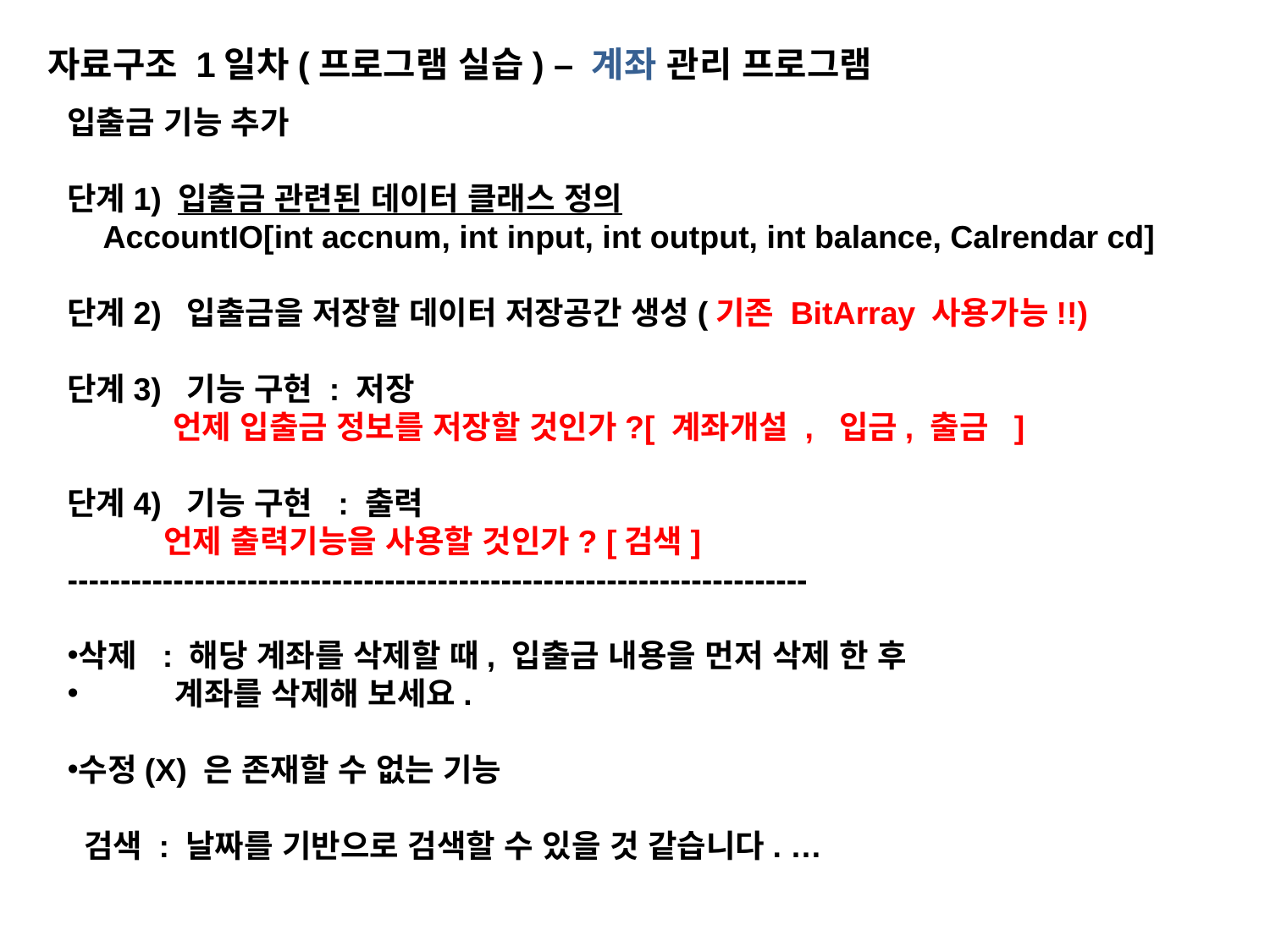

자료구조 1일차(프로그램 실습) – 계좌 관리 프로그램
입출금 기능 추가

단계1) 입출금 관련된 데이터 클래스 정의
    AccountIO[int accnum, int input, int output, int balance, Calrendar cd]

단계2)  입출금을 저장할 데이터 저장공간 생성(기존 BitArray 사용가능!!)

단계3)  기능 구현 : 저장
           언제 입출금 정보를 저장할 것인가?[ 계좌개설 ,  입금, 출금  ]

단계4)  기능 구현  : 출력
          언제 출력기능을 사용할 것인가? [검색]
----------------------------------------------------------------------

삭제  : 해당 계좌를 삭제할 때, 입출금 내용을 먼저 삭제 한 후
          계좌를 삭제해 보세요.

수정(X) 은 존재할 수 없는 기능

 검색 : 날짜를 기반으로 검색할 수 있을 것 같습니다. …